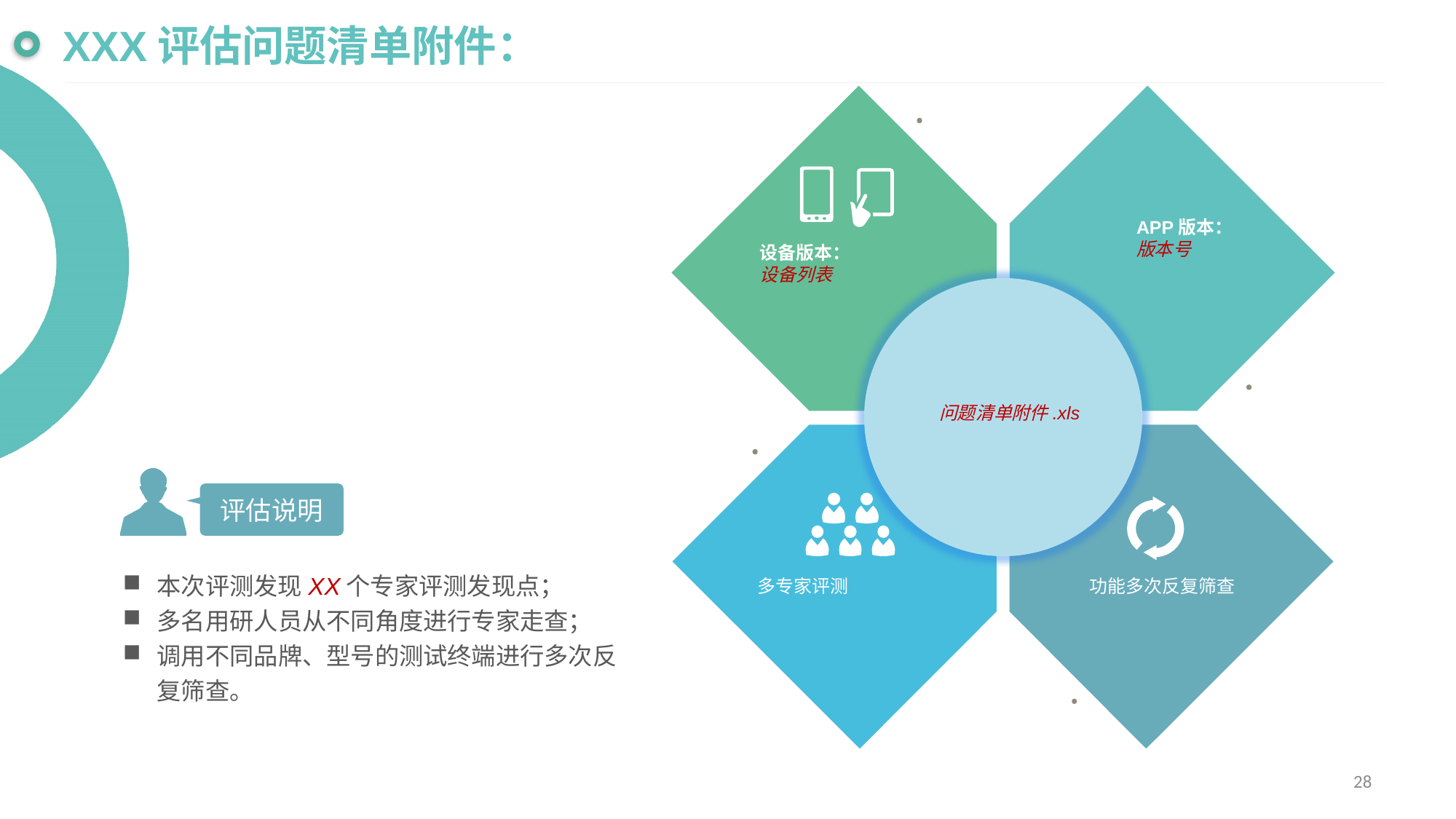

XXX评估问题清单附件：

APP版本：
版本号
设备版本：
设备列表

问题清单附件.xls

评估说明

本次评测发现XX个专家评测发现点；
多名用研人员从不同角度进行专家走查；
调用不同品牌、型号的测试终端进行多次反复筛查。
多专家评测
功能多次反复筛查

28